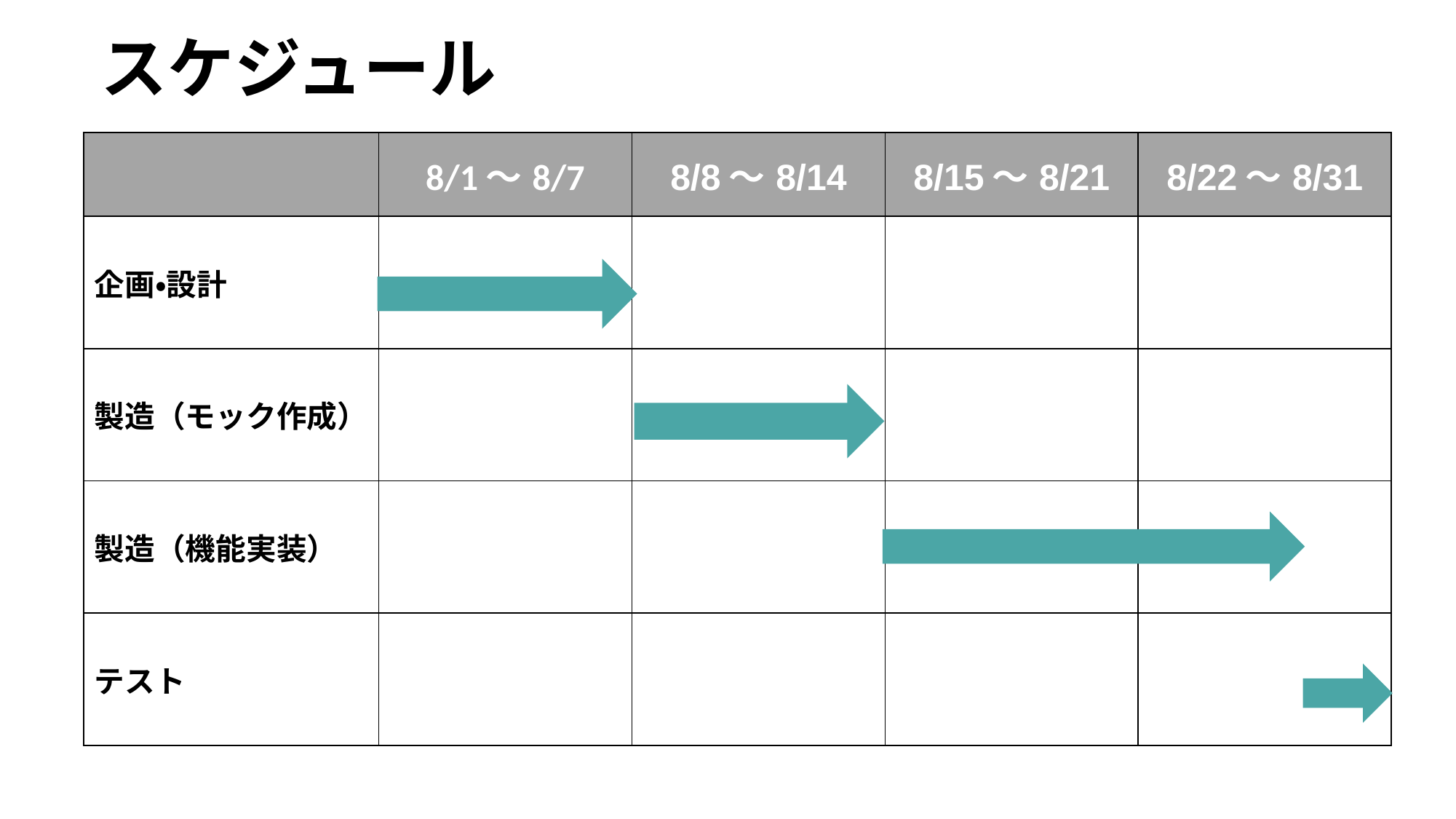

スケジュール
|  | 8/1～8/7 | 8/8～8/14 | 8/15～8/21 | 8/22～8/31 |
| --- | --- | --- | --- | --- |
| 企画・設計 |  |  |  |  |
| 製造（モック作成） |  |  |  |  |
| 製造（機能実装） |  |  |  |  |
| テスト |  |  |  |  |